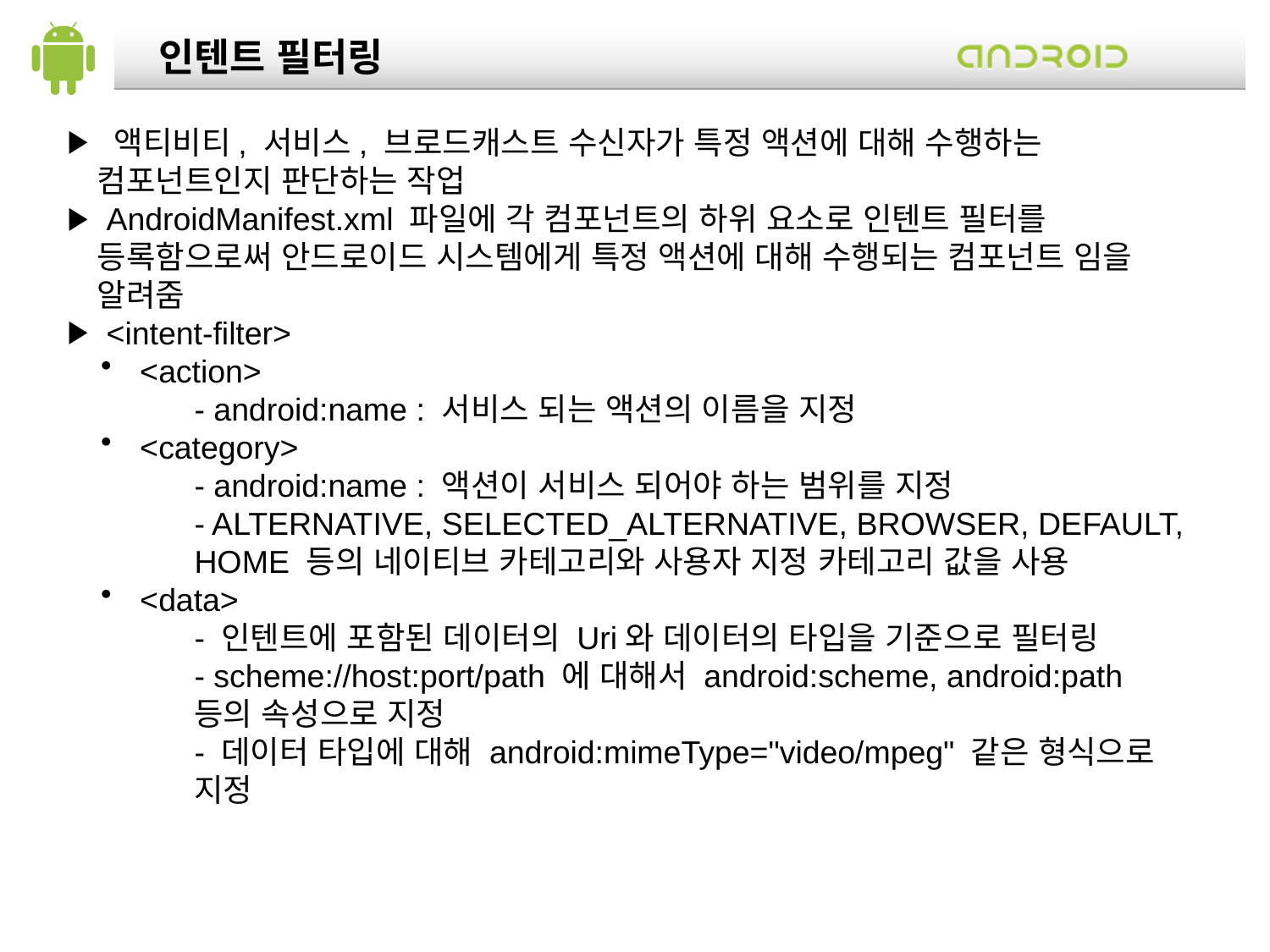

인텐트 필터링
 액티비티, 서비스, 브로드캐스트 수신자가 특정 액션에 대해 수행하는 컴포넌트인지 판단하는 작업
 AndroidManifest.xml 파일에 각 컴포넌트의 하위 요소로 인텐트 필터를 등록함으로써 안드로이드 시스템에게 특정 액션에 대해 수행되는 컴포넌트 임을 알려줌
 <intent-filter>
 <action>
- android:name : 서비스 되는 액션의 이름을 지정
 <category>
- android:name : 액션이 서비스 되어야 하는 범위를 지정
- ALTERNATIVE, SELECTED_ALTERNATIVE, BROWSER, DEFAULT, HOME 등의 네이티브 카테고리와 사용자 지정 카테고리 값을 사용
 <data>
- 인텐트에 포함된 데이터의 Uri와 데이터의 타입을 기준으로 필터링
- scheme://host:port/path 에 대해서 android:scheme, android:path 등의 속성으로 지정
- 데이터 타입에 대해 android:mimeType="video/mpeg" 같은 형식으로 지정